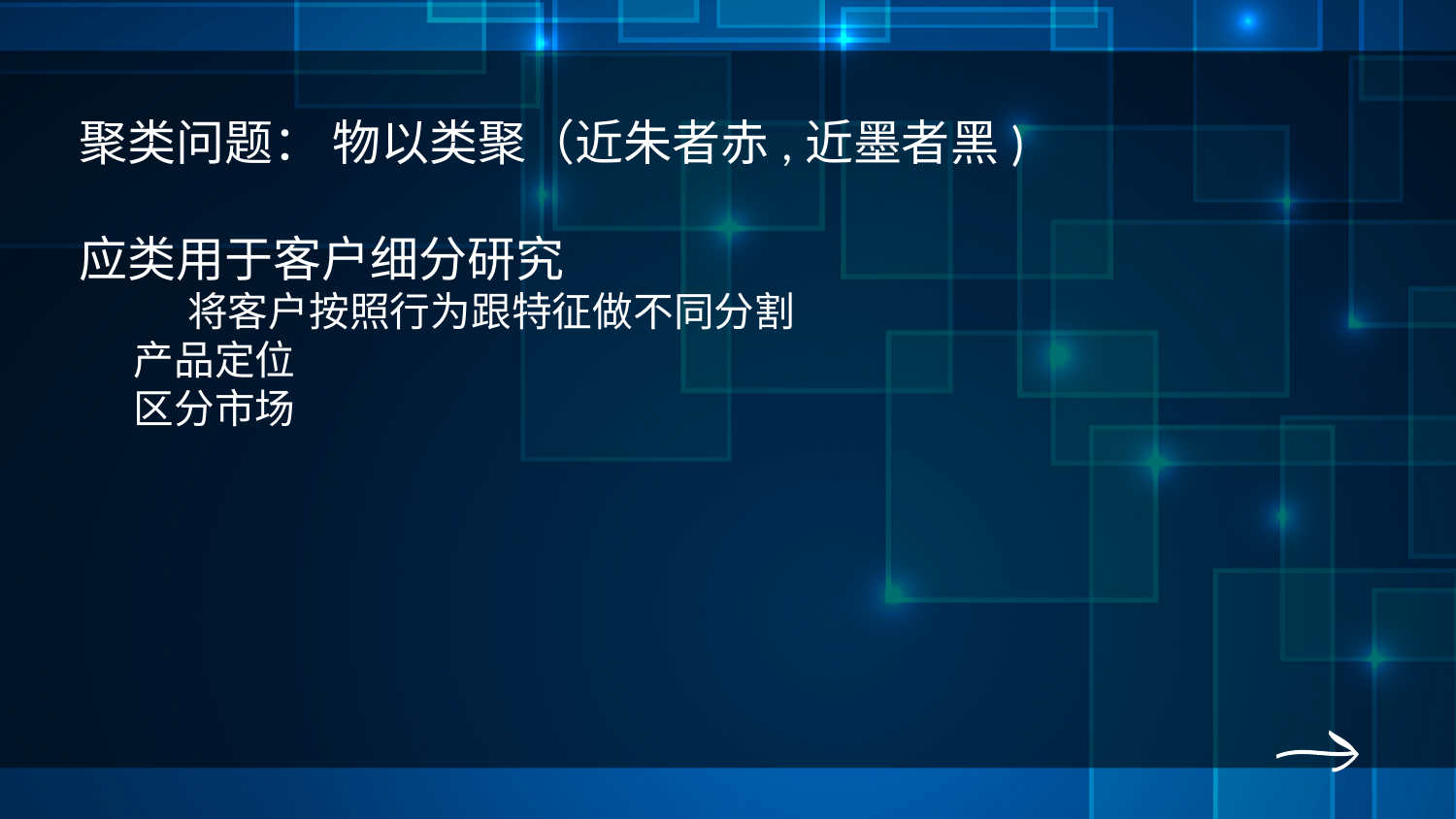

聚类问题： 物以类聚（近朱者赤,近墨者黑)

应类用于客户细分研究
           将客户按照行为跟特征做不同分割
     产品定位
     区分市场